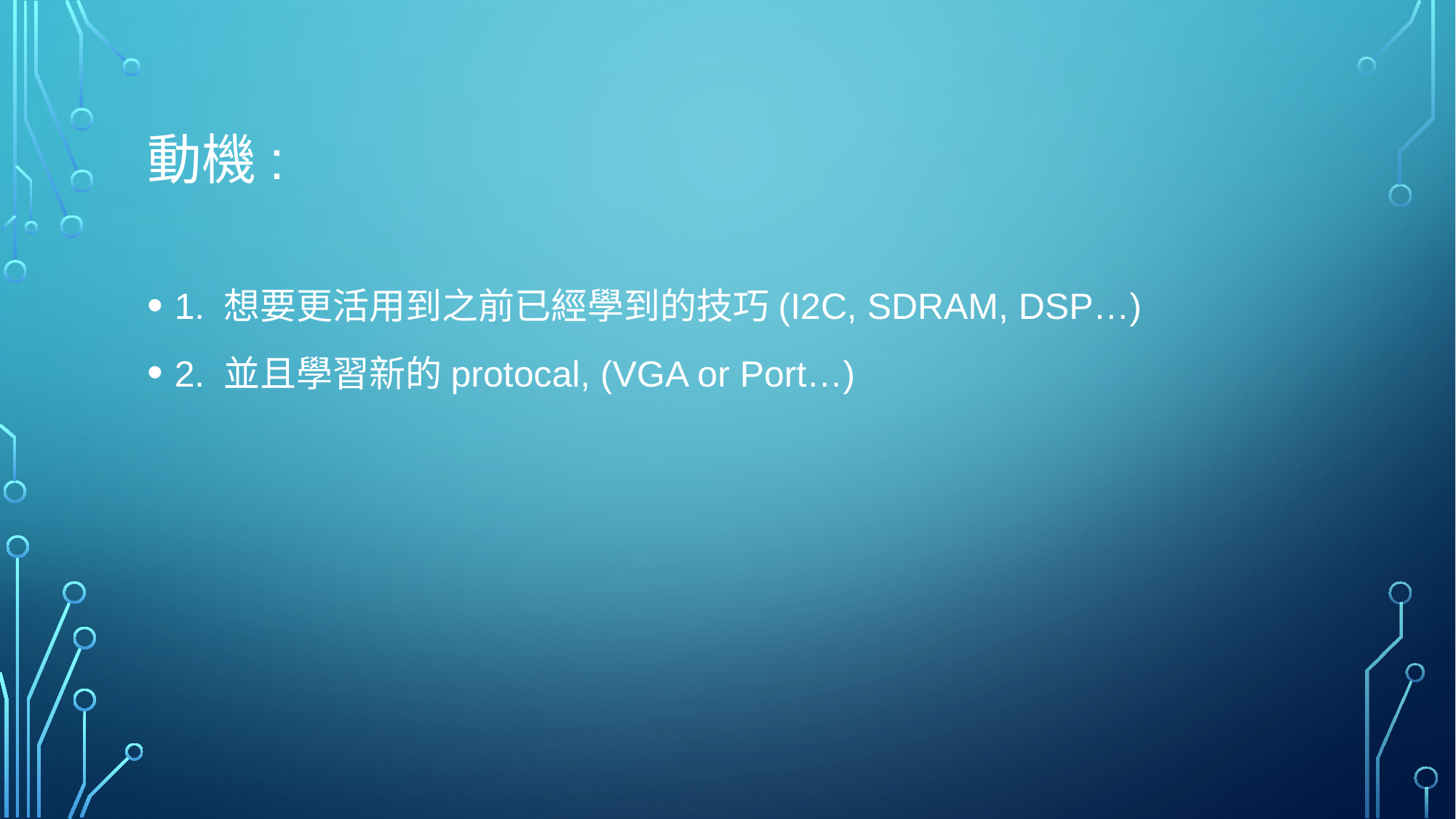

# 動機:
1. 想要更活用到之前已經學到的技巧(I2C, SDRAM, DSP…)
2. 並且學習新的protocal, (VGA or Port…)